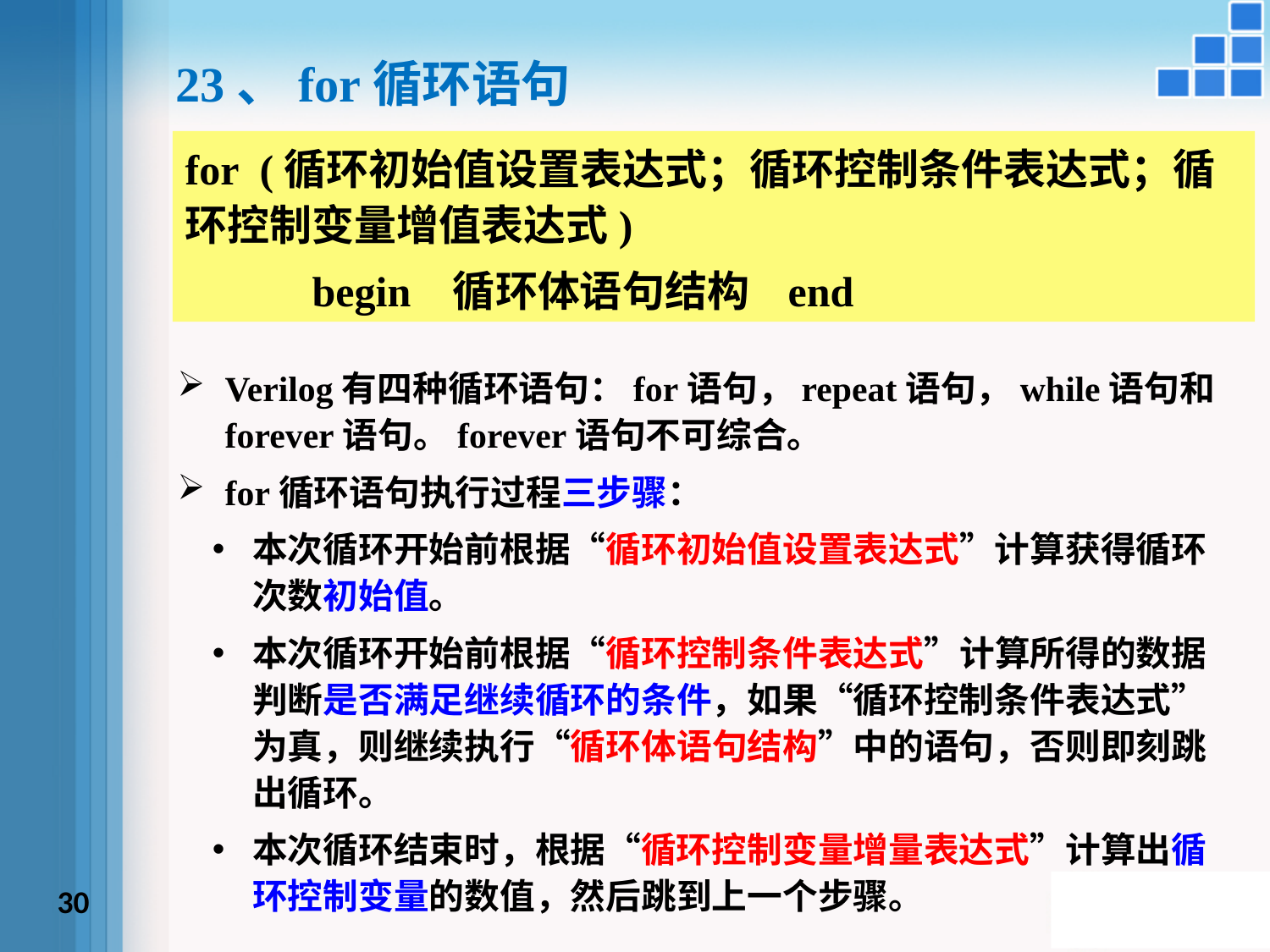

23、for循环语句
for  (循环初始值设置表达式；循环控制条件表达式；循环控制变量增值表达式)
	begin   循环体语句结构   end
Verilog有四种循环语句：for语句，repeat语句，while语句和forever语句。forever语句不可综合。
for循环语句执行过程三步骤：
本次循环开始前根据“循环初始值设置表达式”计算获得循环次数初始值。
本次循环开始前根据“循环控制条件表达式”计算所得的数据判断是否满足继续循环的条件，如果“循环控制条件表达式”为真，则继续执行“循环体语句结构”中的语句，否则即刻跳出循环。
本次循环结束时，根据“循环控制变量增量表达式”计算出循环控制变量的数值，然后跳到上一个步骤。

30